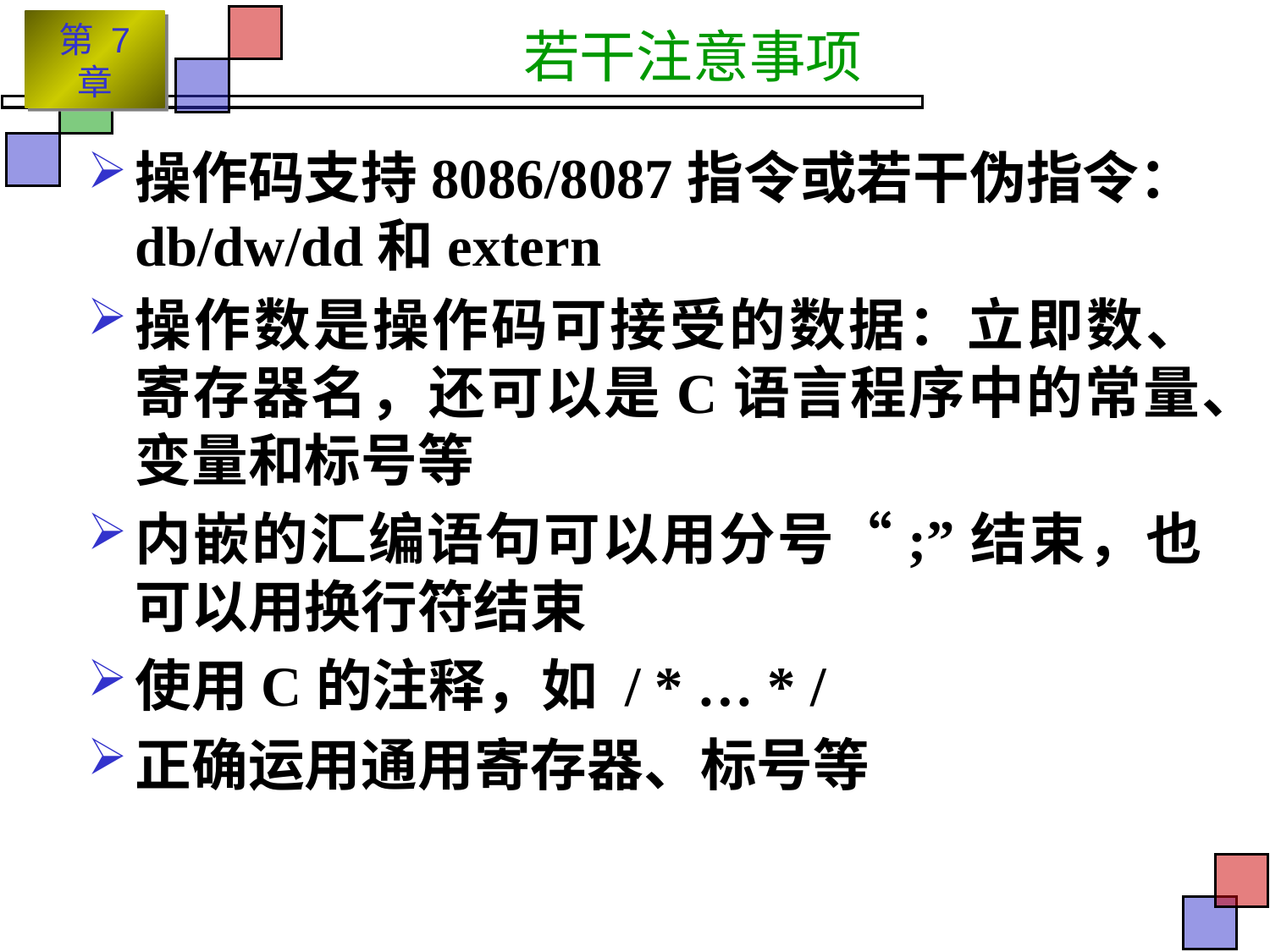

# 若干注意事项
操作码支持8086/8087指令或若干伪指令：db/dw/dd和extern
操作数是操作码可接受的数据：立即数、寄存器名，还可以是C语言程序中的常量、变量和标号等
内嵌的汇编语句可以用分号“;”结束，也可以用换行符结束
使用C的注释，如 / * … * /
正确运用通用寄存器、标号等